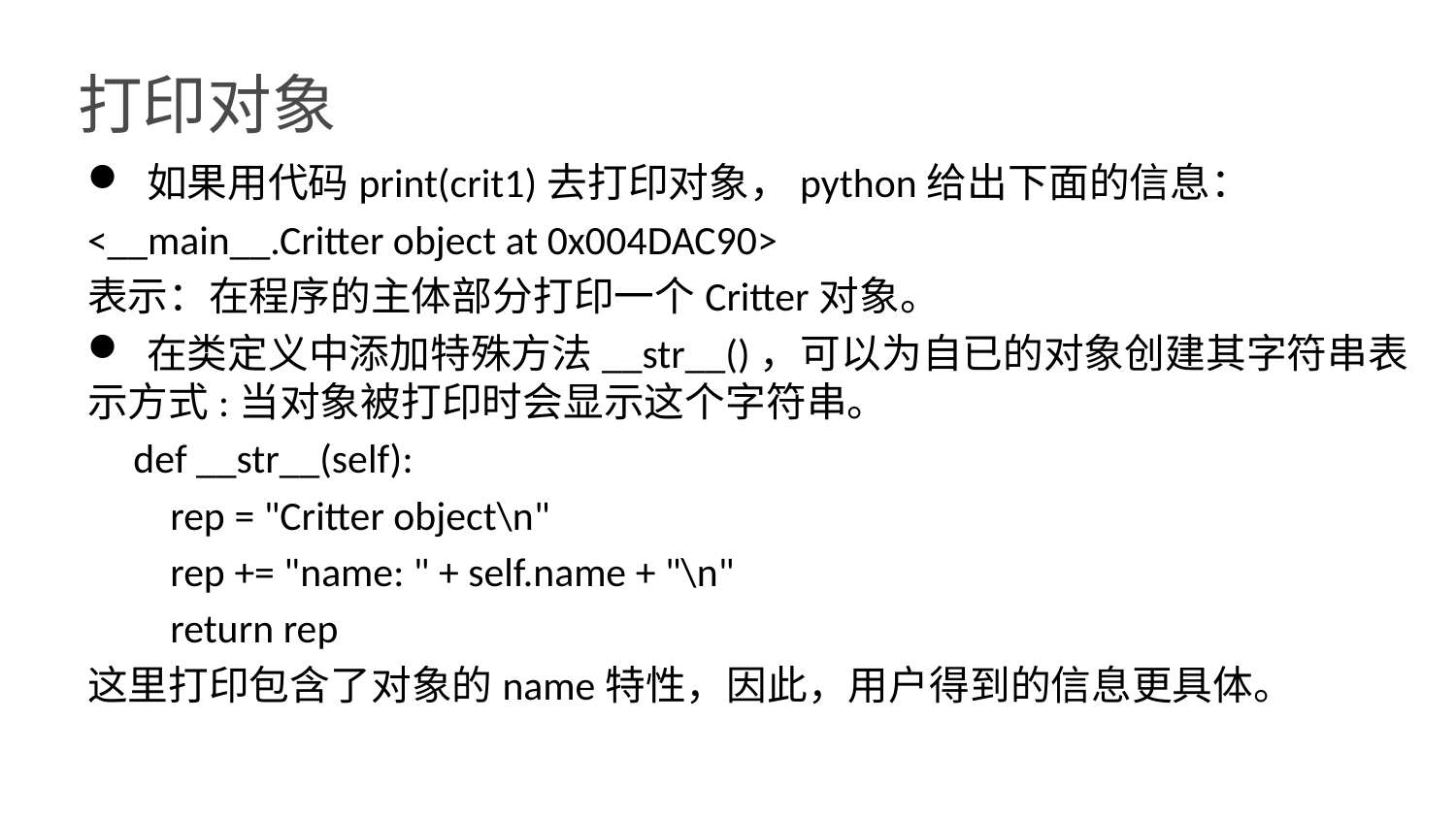

打印对象
 如果用代码print(crit1)去打印对象，python给出下面的信息：
<__main__.Critter object at 0x004DAC90>
表示：在程序的主体部分打印一个Critter对象。
 在类定义中添加特殊方法__str__()，可以为自已的对象创建其字符串表示方式:当对象被打印时会显示这个字符串。
     def __str__(self):
         rep = "Critter object\n"
         rep += "name: " + self.name + "\n"
         return rep
这里打印包含了对象的name特性，因此，用户得到的信息更具体。
15